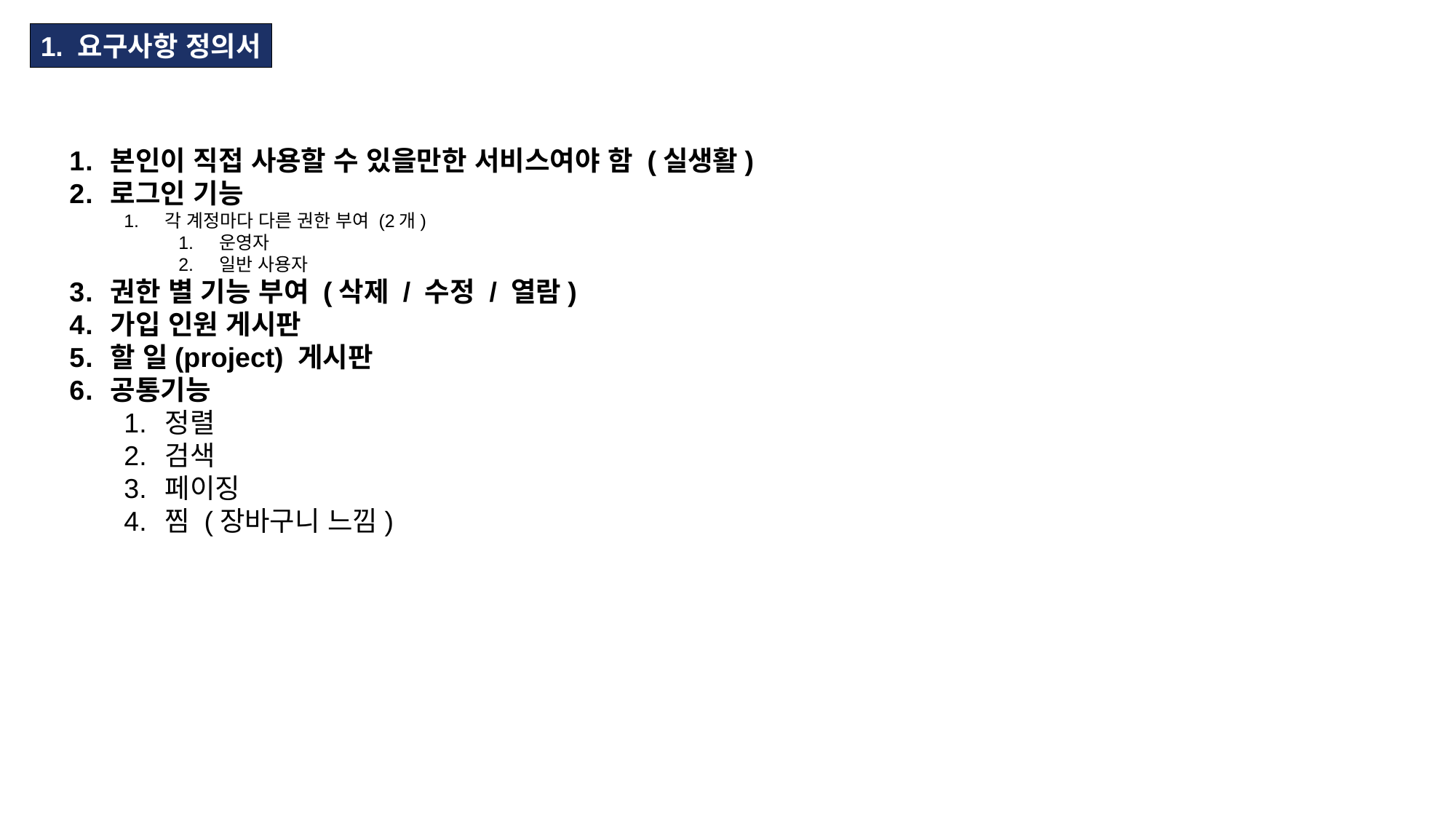

1. 요구사항 정의서
본인이 직접 사용할 수 있을만한 서비스여야 함 (실생활)
로그인 기능
각 계정마다 다른 권한 부여 (2개)
운영자
일반 사용자
권한 별 기능 부여 (삭제 / 수정 / 열람)
가입 인원 게시판
할 일(project) 게시판
공통기능
정렬
검색
페이징
찜 (장바구니 느낌)